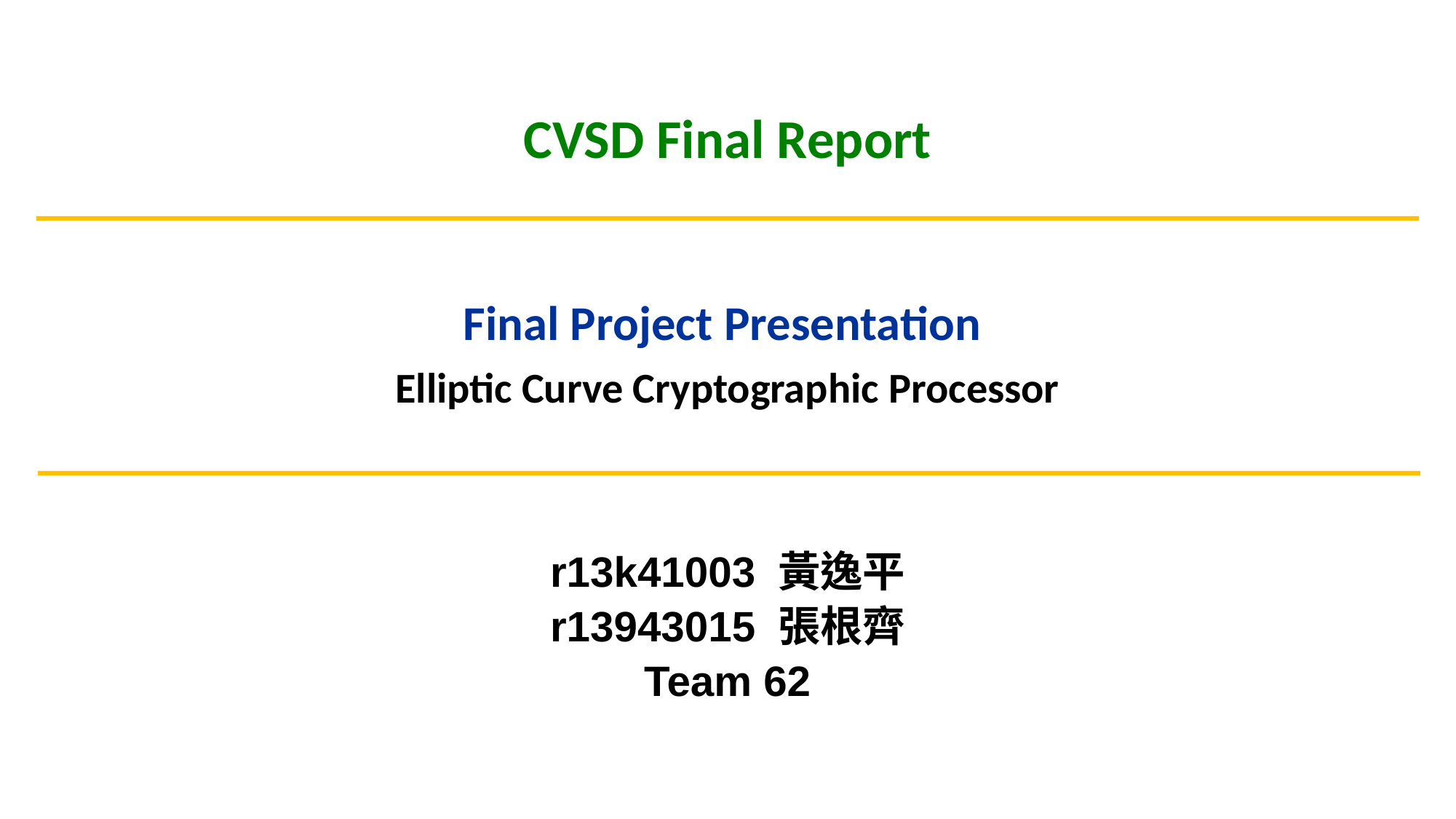

CVSD Final Report
# Final Project Presentation Elliptic Curve Cryptographic Processor
r13k41003 黃逸平
r13943015 張根齊
Team 62